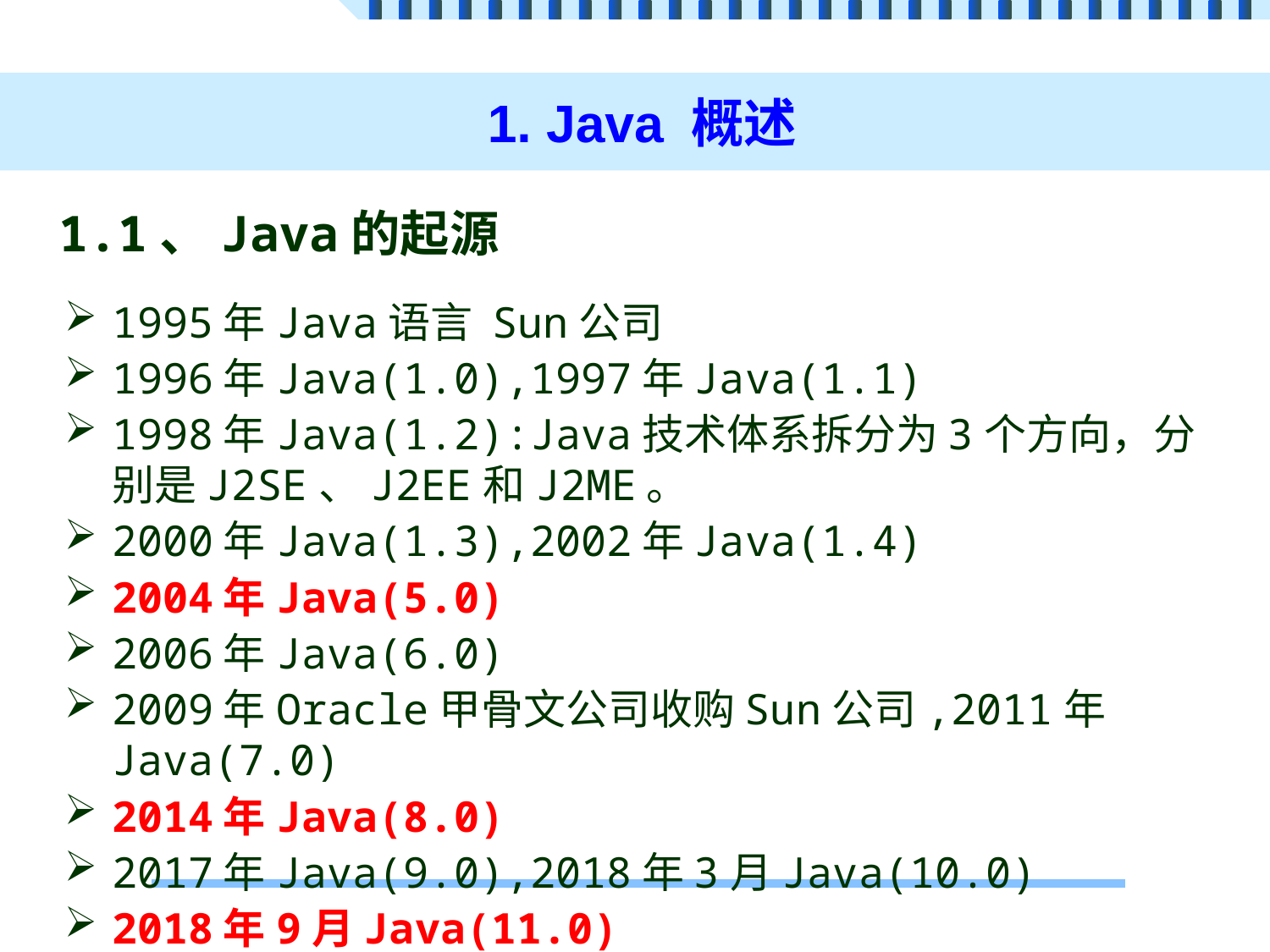

# 1. Java 概述
1.1、Java的起源
1995年Java语言 Sun公司
1996年Java(1.0),1997年Java(1.1)
1998年Java(1.2):Java技术体系拆分为3个方向，分别是J2SE、J2EE和J2ME。
2000年Java(1.3),2002年Java(1.4)
2004年Java(5.0)
2006年Java(6.0)
2009年Oracle甲骨文公司收购Sun公司,2011年Java(7.0)
2014年Java(8.0)
2017年Java(9.0),2018年3月Java(10.0)
2018年9月Java(11.0)